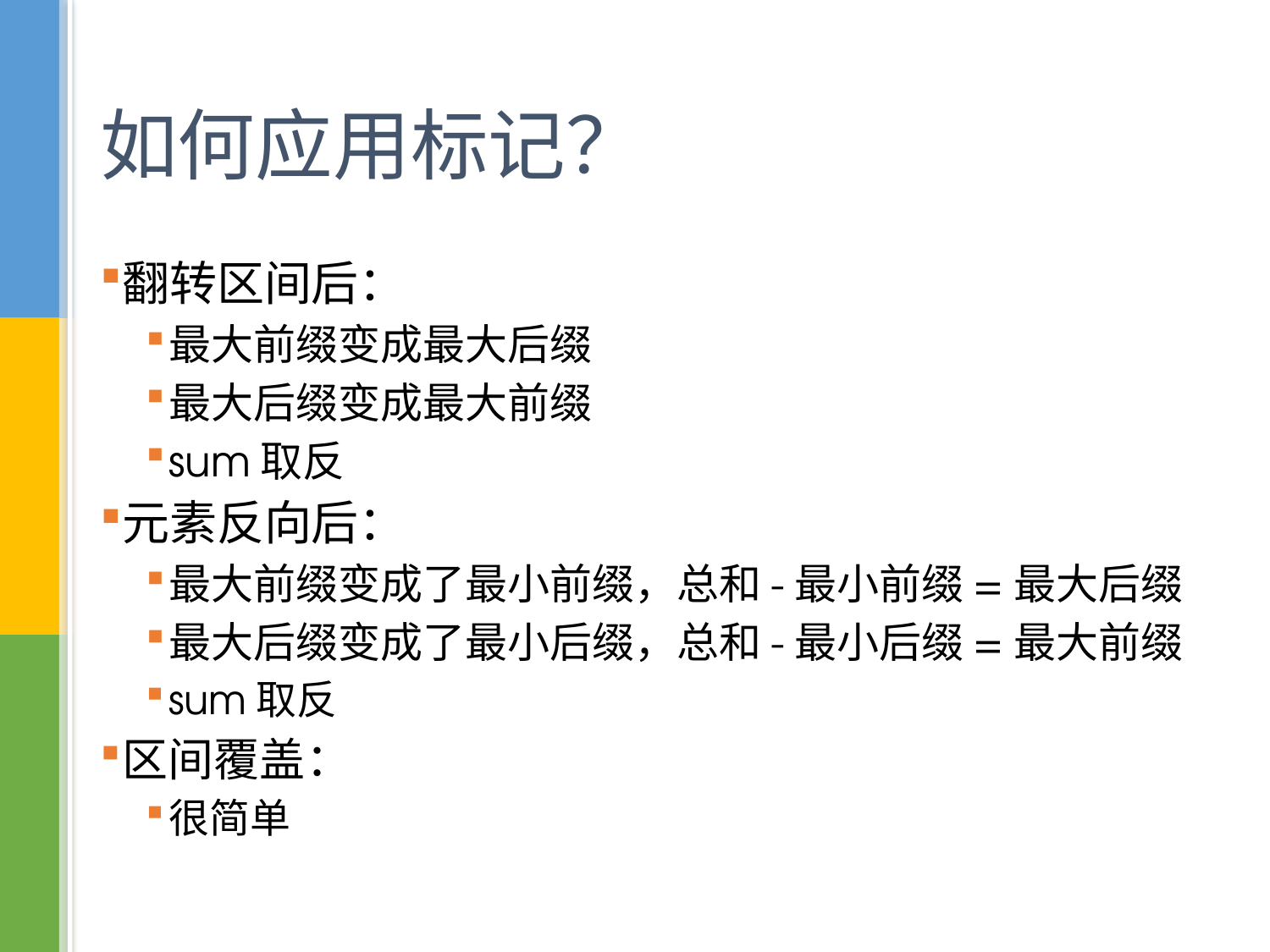

# 如何应用标记？
翻转区间后：
最大前缀变成最大后缀
最大后缀变成最大前缀
sum取反
元素反向后：
最大前缀变成了最小前缀，总和-最小前缀=最大后缀
最大后缀变成了最小后缀，总和-最小后缀=最大前缀
sum取反
区间覆盖：
很简单